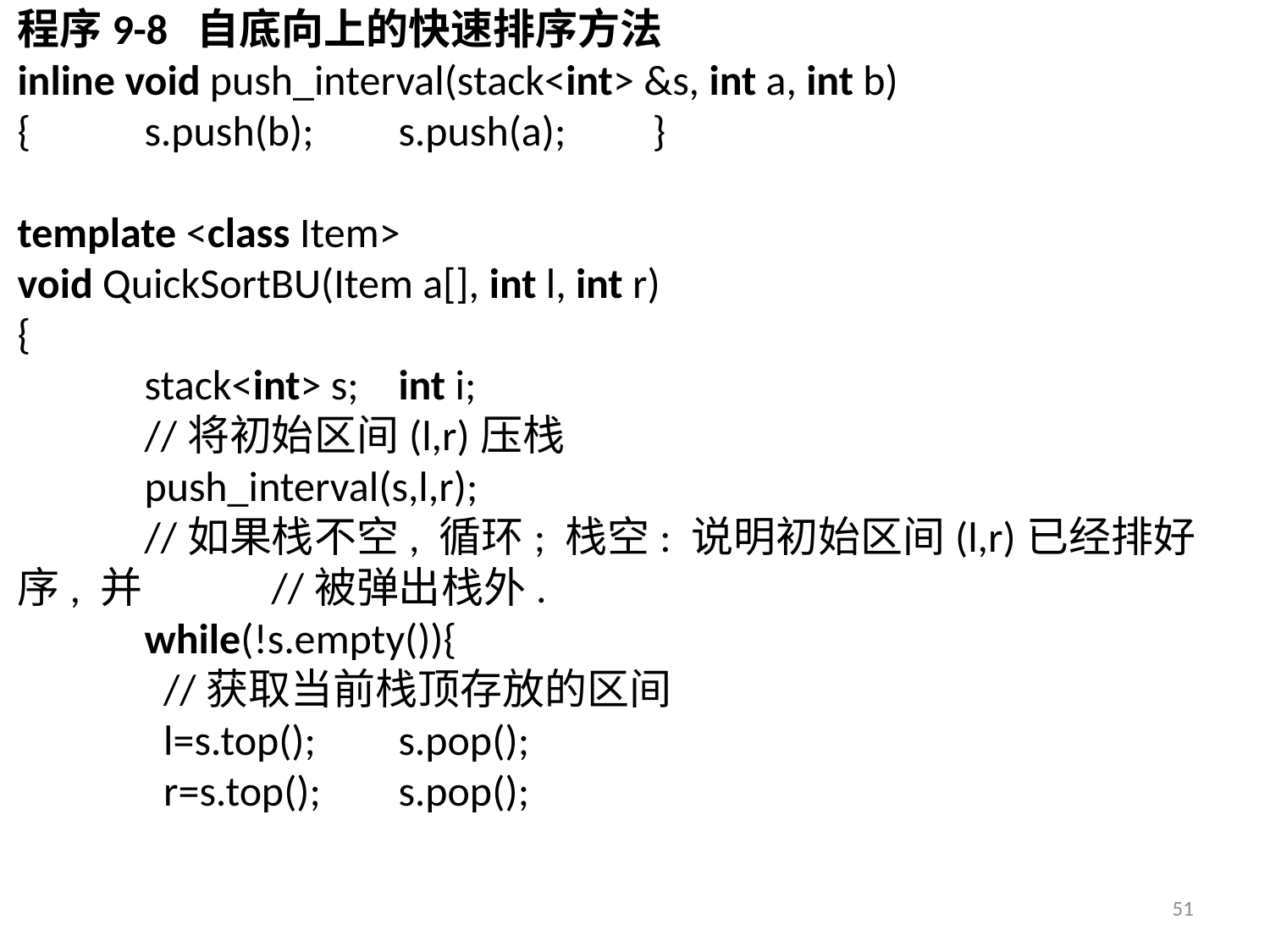

程序9-8  自底向上的快速排序方法
inline void push_interval(stack<int> &s, int a, int b)
{	s.push(b);	s.push(a);	}

template <class Item>
void QuickSortBU(Item a[], int l, int r)
{
	stack<int> s;	int i;
	//将初始区间(l,r)压栈
	push_interval(s,l,r);
	//如果栈不空, 循环; 栈空: 说明初始区间(l,r)已经排好序, 并		//被弹出栈外.
	while(!s.empty()){
	  //获取当前栈顶存放的区间
	  l=s.top();	s.pop();
	  r=s.top();	s.pop();

51